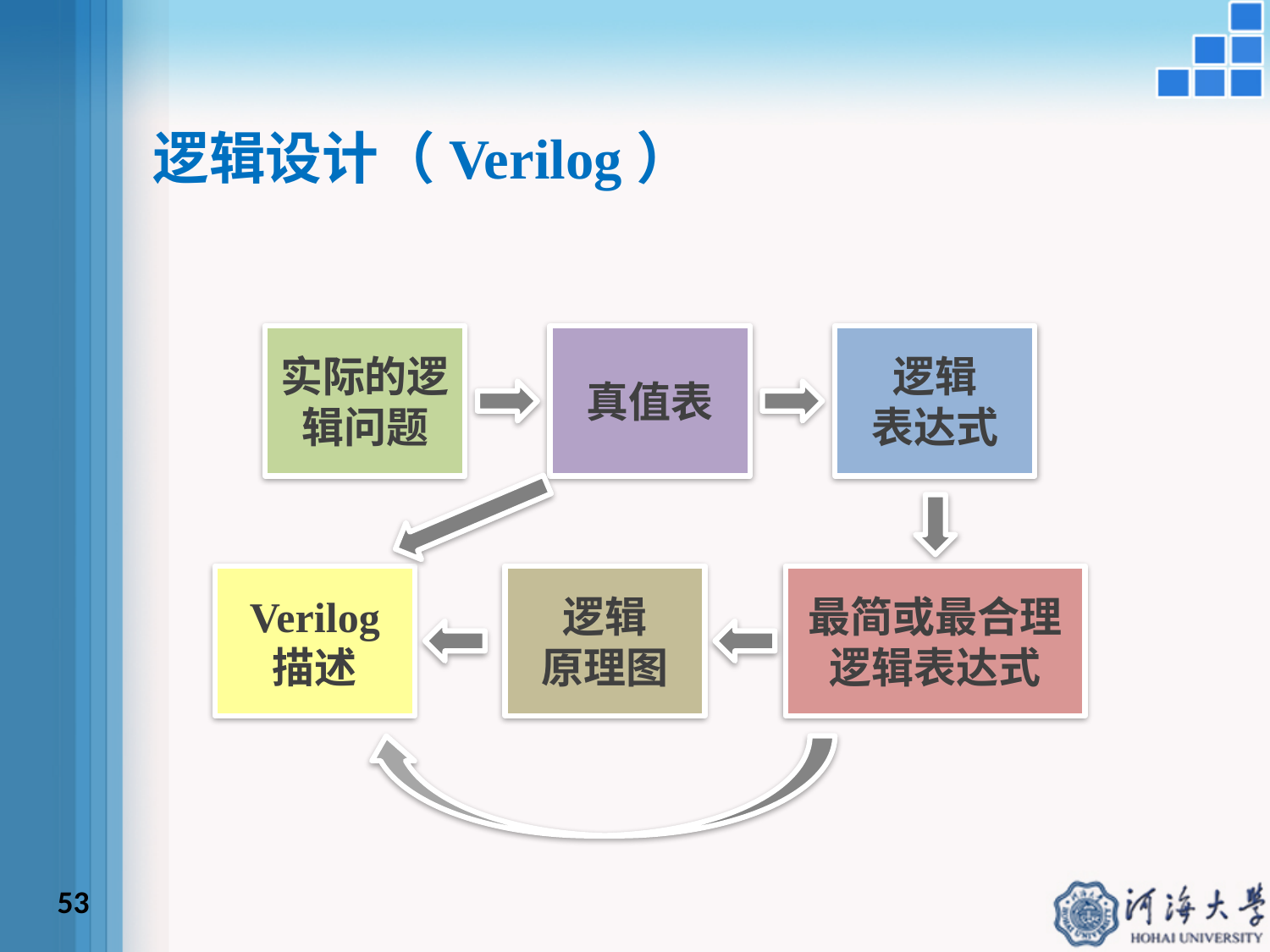

逻辑设计（Verilog）
实际的逻辑问题
真值表
逻辑
表达式

Verilog
描述
逻辑
原理图
最简或最合理逻辑表达式

53